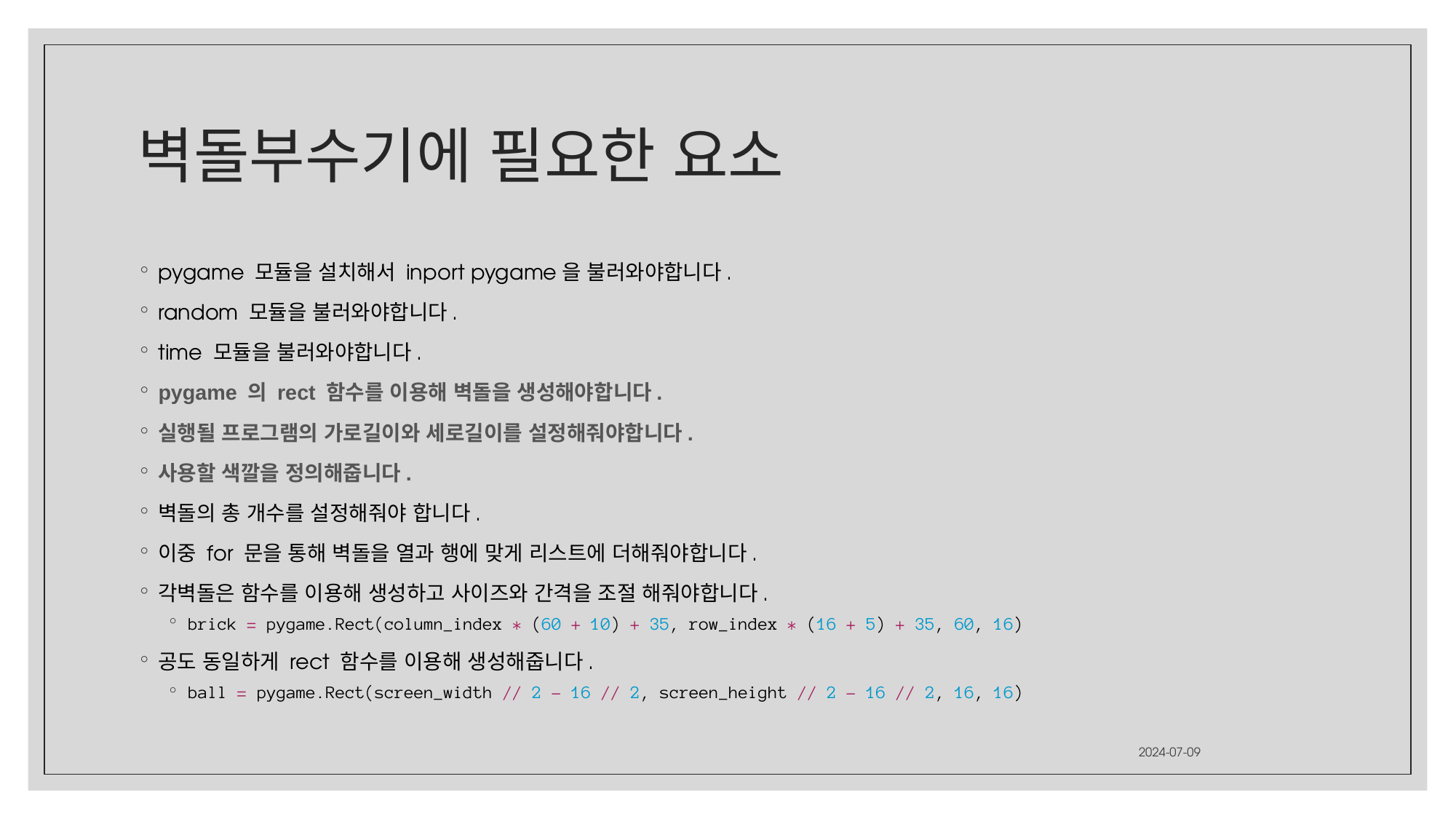

# 벽돌부수기에 필요한 요소
pygame 모듈을 설치해서 inport pygame을 불러와야합니다.
random 모듈을 불러와야합니다.
time 모듈을 불러와야합니다.
pygame 의 rect 함수를 이용해 벽돌을 생성해야합니다.
실행될 프로그램의 가로길이와 세로길이를 설정해줘야합니다.
사용할 색깔을 정의해줍니다.
벽돌의 총 개수를 설정해줘야 합니다.
이중 for 문을 통해 벽돌을 열과 행에 맞게 리스트에 더해줘야합니다.
각벽돌은 함수를 이용해 생성하고 사이즈와 간격을 조절 해줘야합니다.
brick = pygame.Rect(column_index * (60 + 10) + 35, row_index * (16 + 5) + 35, 60, 16)
공도 동일하게 rect 함수를 이용해 생성해줍니다.
ball = pygame.Rect(screen_width // 2 - 16 // 2, screen_height // 2 - 16 // 2, 16, 16)
2024-07-09